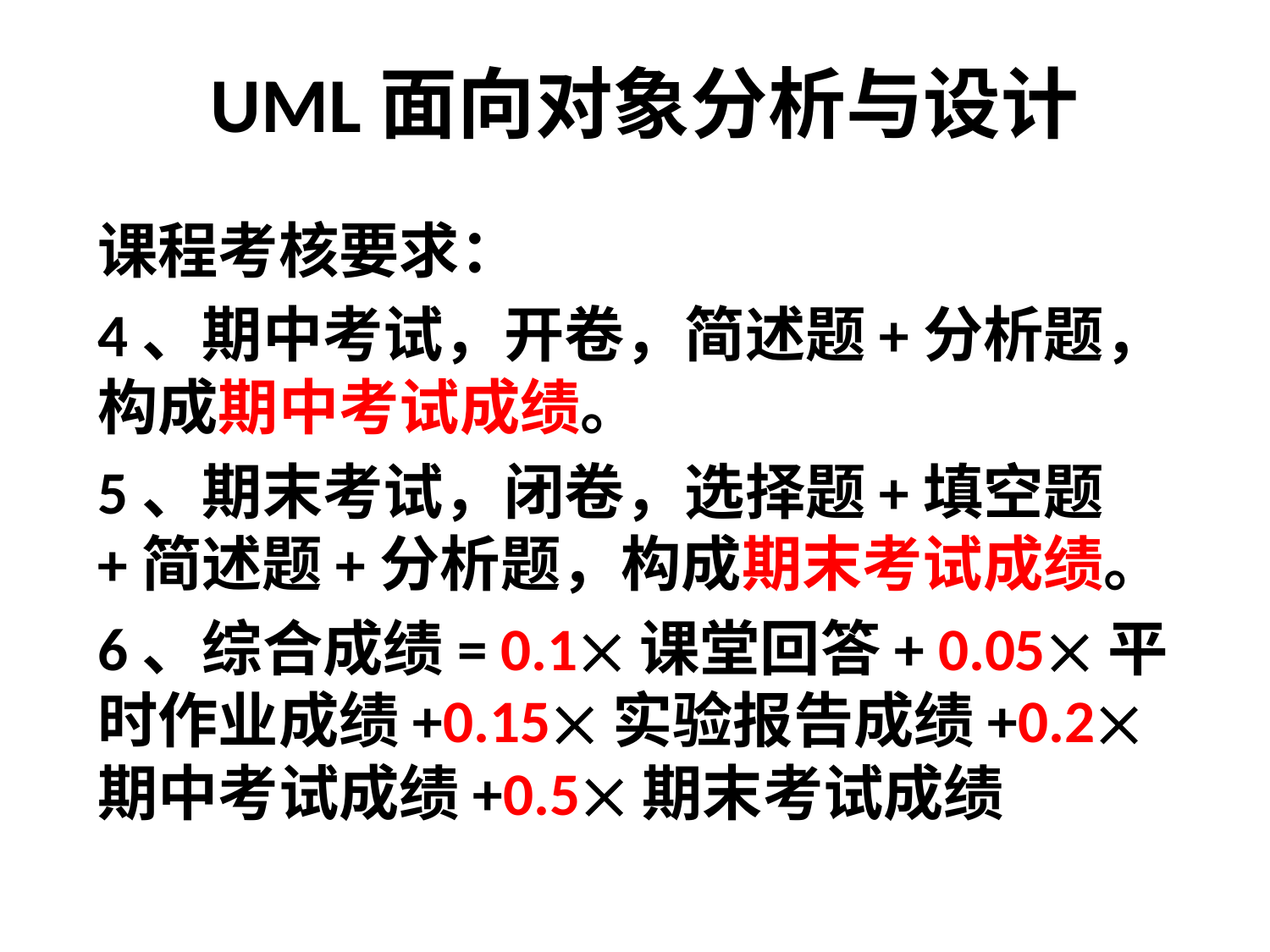

# UML面向对象分析与设计
课程考核要求：
4、期中考试，开卷，简述题+分析题，构成期中考试成绩。
5、期末考试，闭卷，选择题+填空题+简述题+分析题，构成期末考试成绩。
6、综合成绩= 0.1×课堂回答+ 0.05×平时作业成绩+0.15×实验报告成绩+0.2×期中考试成绩+0.5×期末考试成绩